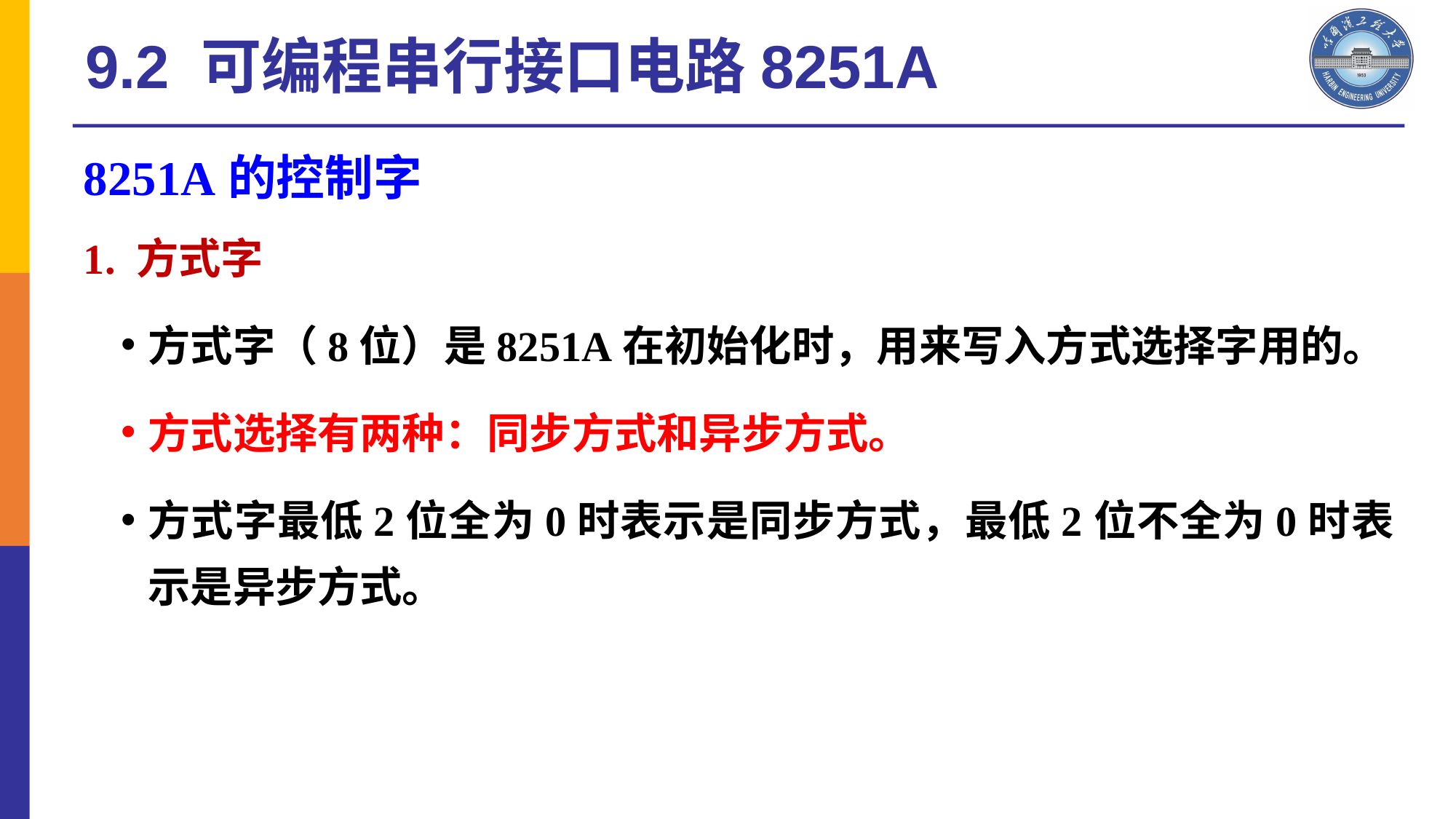

9.2 可编程串行接口电路8251A
8251A的控制字
1. 方式字
方式字（8位）是8251A在初始化时，用来写入方式选择字用的。
方式选择有两种：同步方式和异步方式。
方式字最低2位全为0时表示是同步方式，最低2位不全为0时表示是异步方式。